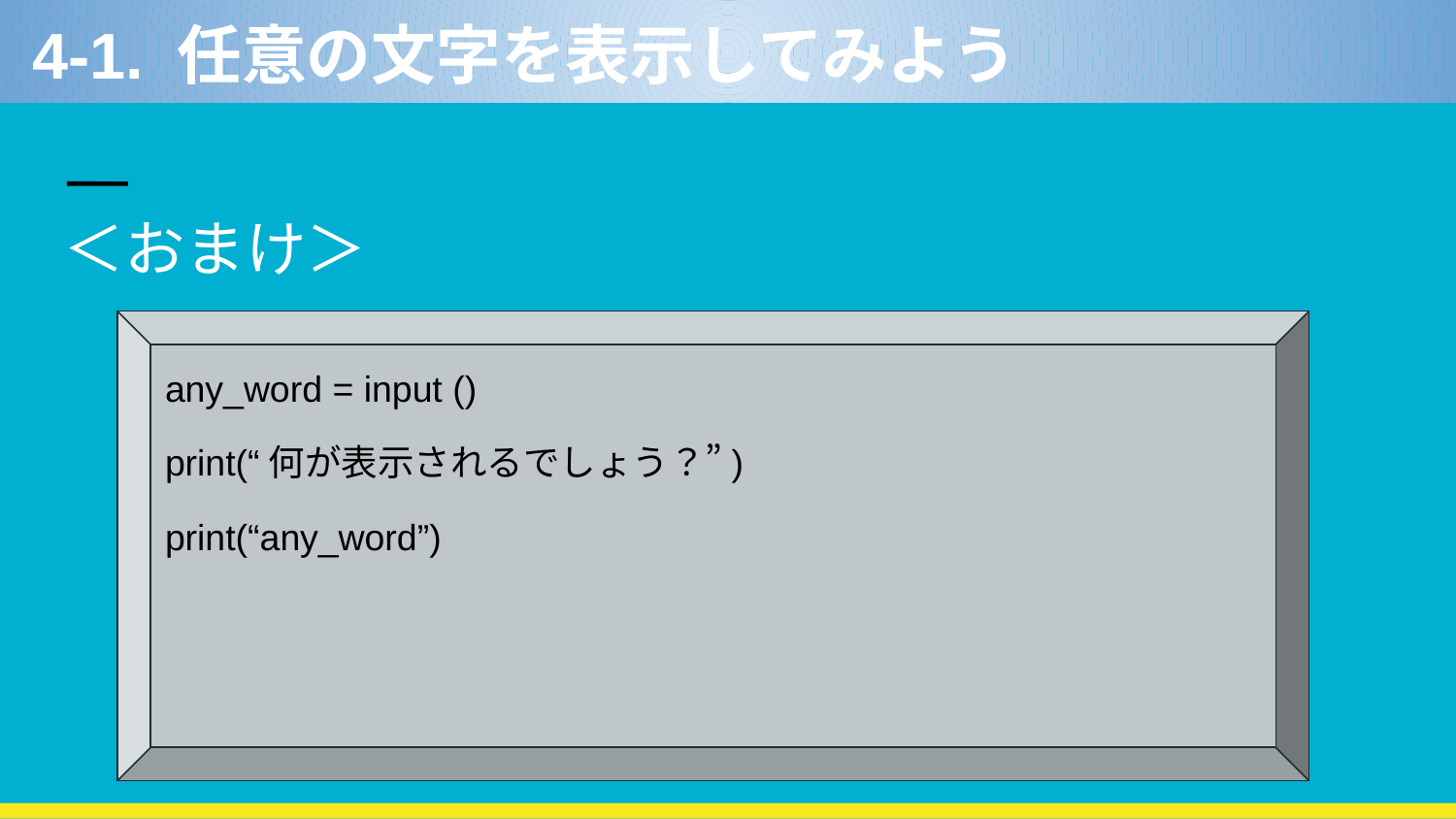

4-1. 任意の文字を表示してみよう
＜おまけ＞
any_word = input ()
print(“何が表示されるでしょう？”)
print(“any_word”)